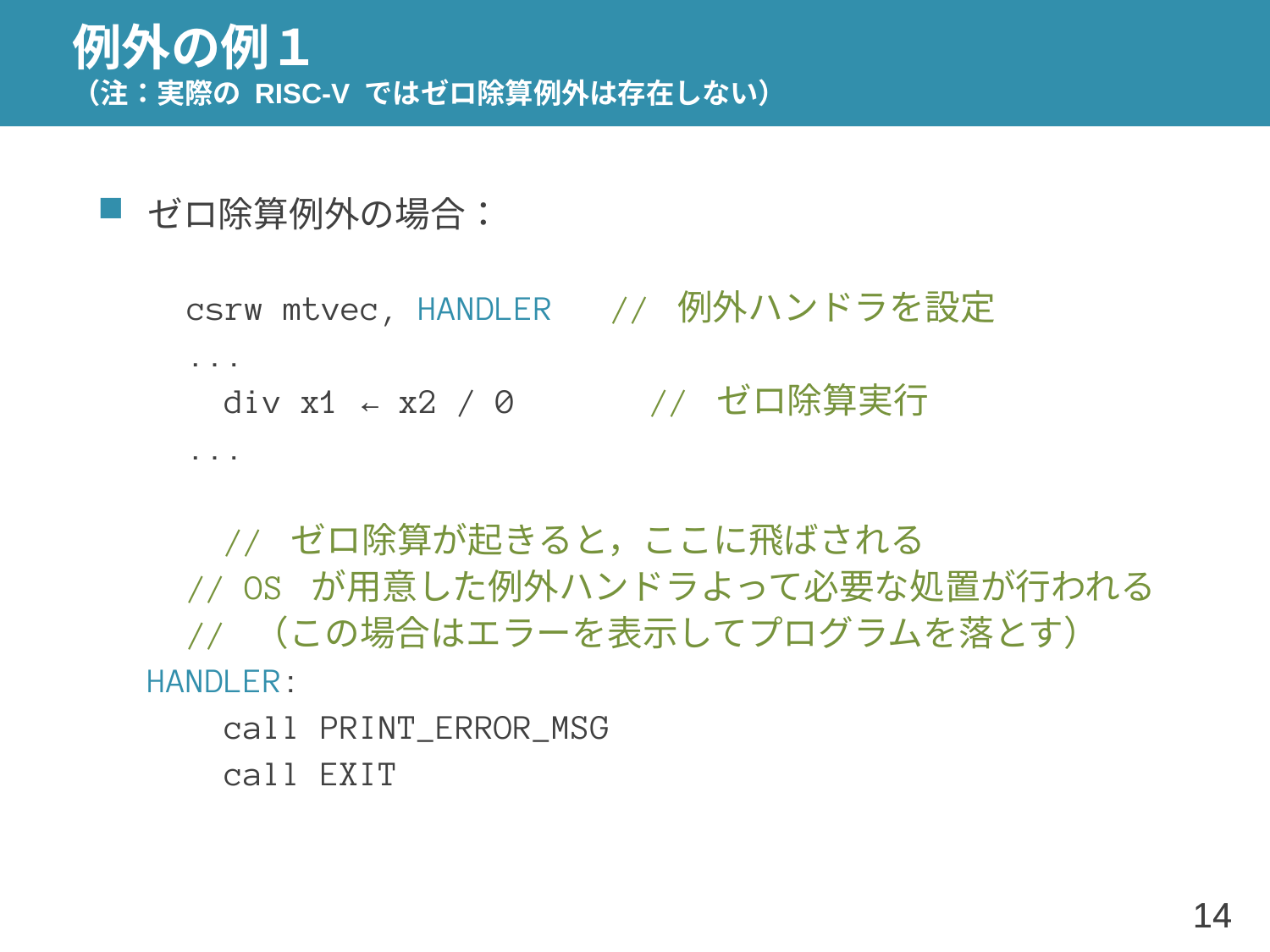

# 例外の例１ （注：実際の RISC-V ではゼロ除算例外は存在しない）
ゼロ除算例外の場合：
    csrw mtvec, HANDLER   // 例外ハンドラを設定
    ...
    div x1 ← x2 / 0       // ゼロ除算実行
    ...
    // ゼロ除算が起きると，ここに飛ばされる
    // OS が用意した例外ハンドラよって必要な処置が行われる
    // （この場合はエラーを表示してプログラムを落とす）
HANDLER:
    call PRINT_ERROR_MSG
    call EXIT